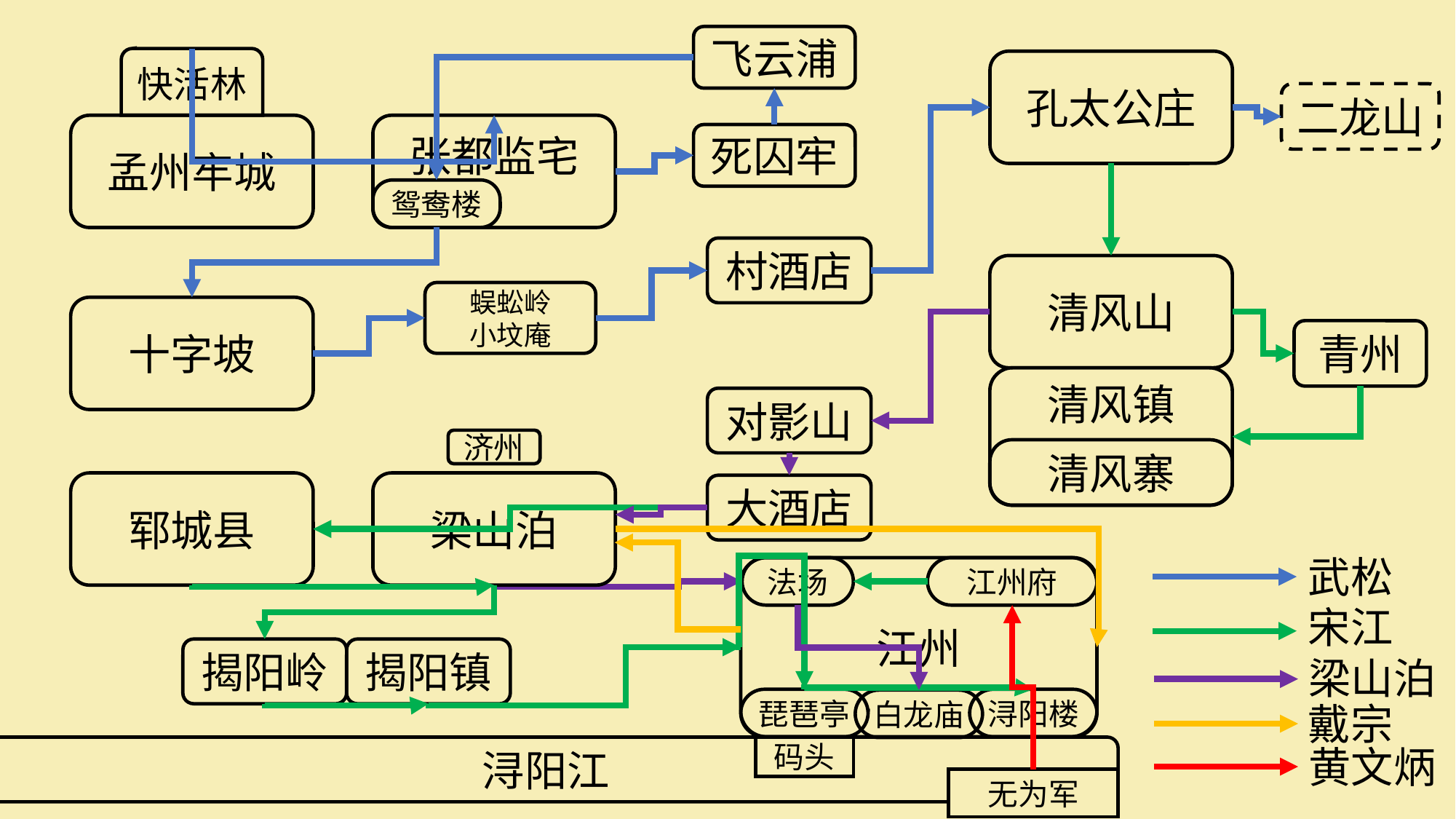

飞云浦
快活林
孔太公庄
二龙山
孟州牢城
张都监宅

鸳鸯楼
死囚牢
村酒店
清风山
清风镇

清风寨
蜈蚣岭
小坟庵
十字坡
青州
对影山
济州
郓城县
梁山泊
大酒店
武松
宋江
梁山泊
戴宗
黄文炳
江州
江州府
琵琶亭
浔阳楼
码头
法场
白龙庙
揭阳岭
揭阳镇
浔阳江
无为军